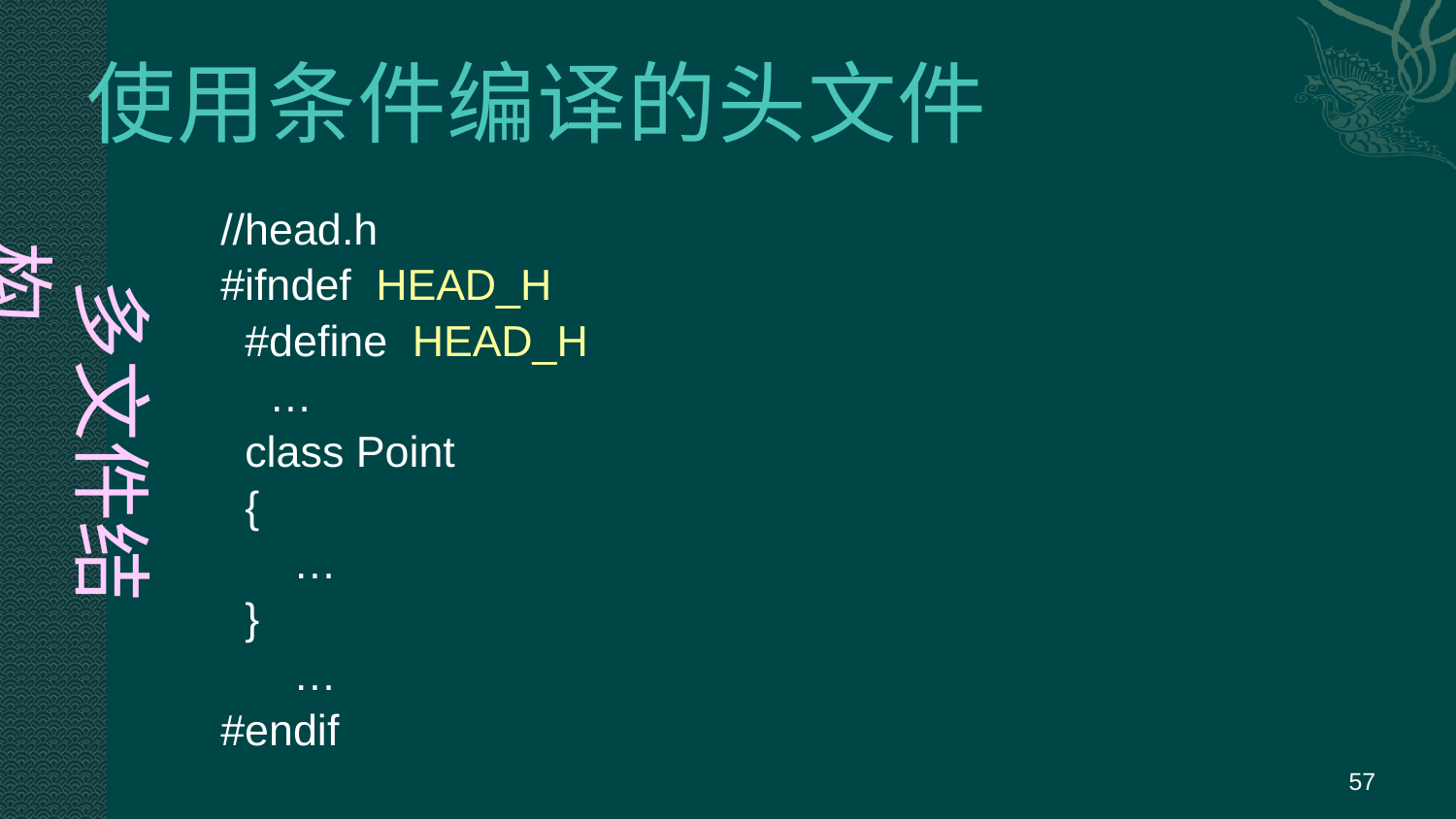

# 使用条件编译的头文件
//head.h
#ifndef  HEAD_H
  #define  HEAD_H
    …
  class Point
  {
      …
  }
      …
#endif
 多文件结构
57